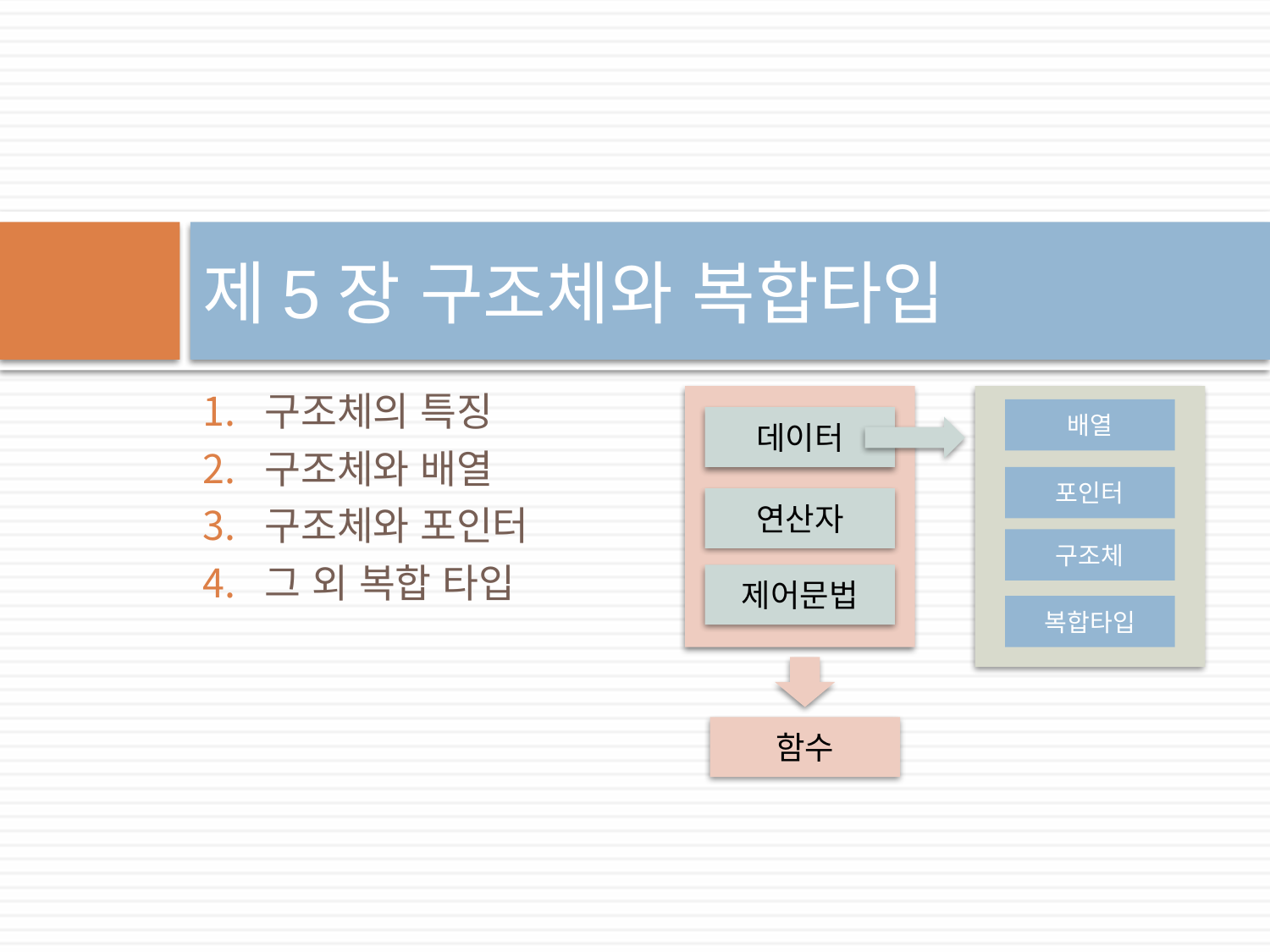

# 제5장 구조체와 복합타입
구조체의 특징
구조체와 배열
구조체와 포인터
그 외 복합 타입

배열
데이터

포인터
연산자
구조체
제어문법
복합타입

함수